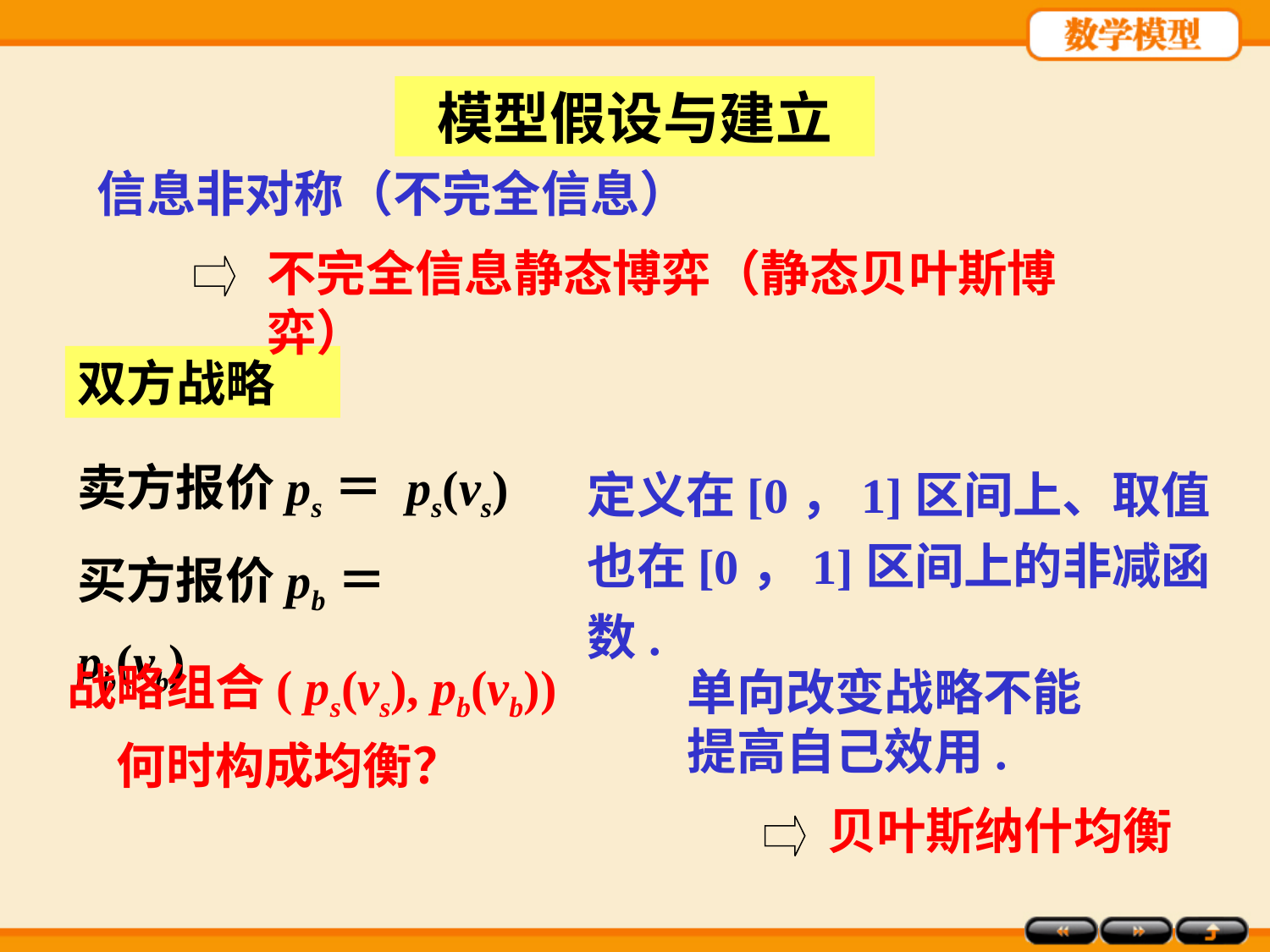

模型假设与建立
信息非对称（不完全信息）
不完全信息静态博弈（静态贝叶斯博弈）

双方战略
卖方报价ps＝ ps(vs)
买方报价pb＝ pb(vb)
定义在[0，1]区间上、取值也在[0，1]区间上的非减函数.
战略组合( ps(vs), pb(vb)) 　何时构成均衡？
单向改变战略不能提高自己效用.
贝叶斯纳什均衡